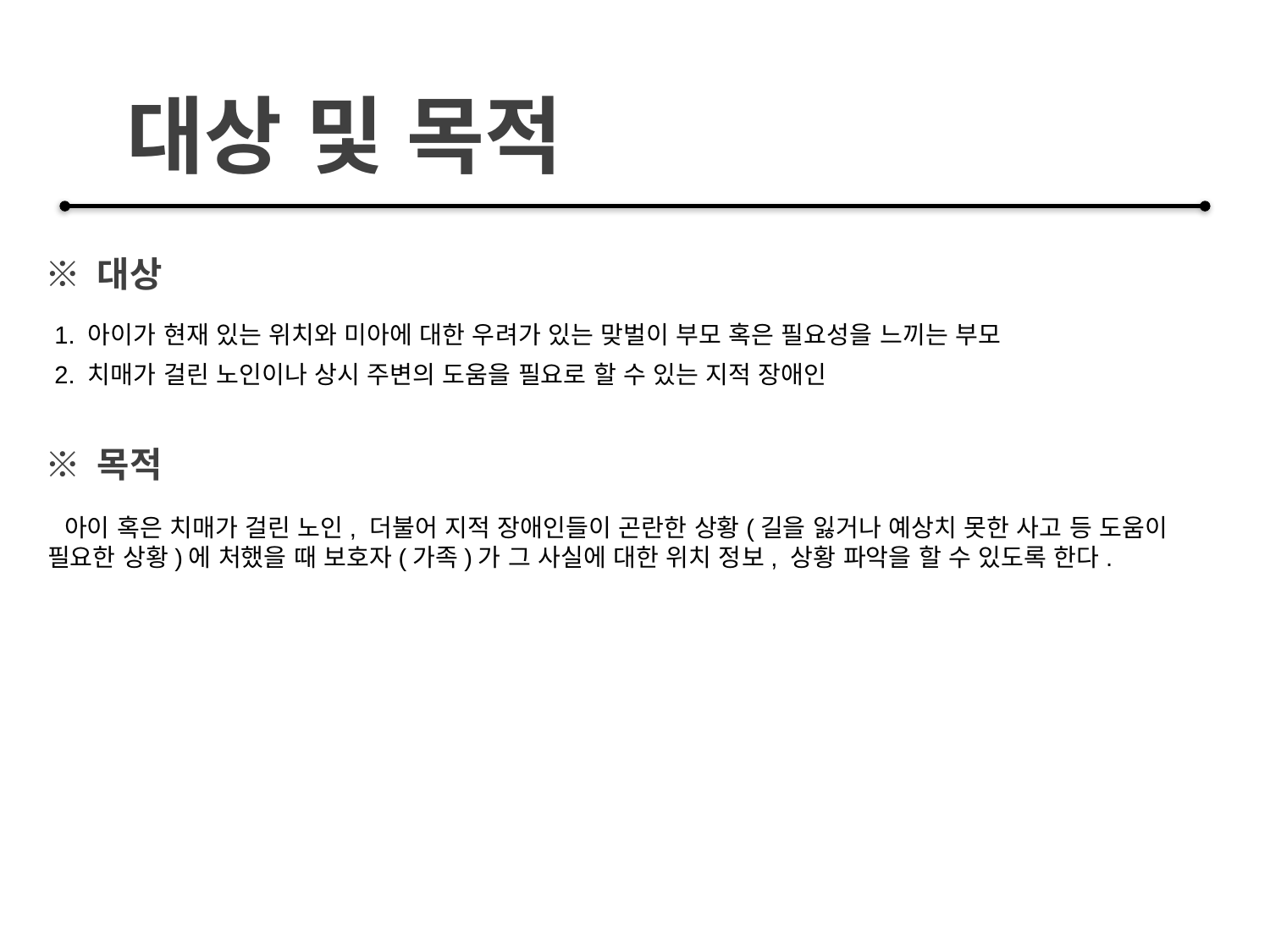

대상 및 목적
※ 대상
 1. 아이가 현재 있는 위치와 미아에 대한 우려가 있는 맞벌이 부모 혹은 필요성을 느끼는 부모
 2. 치매가 걸린 노인이나 상시 주변의 도움을 필요로 할 수 있는 지적 장애인
※ 목적
  아이 혹은 치매가 걸린 노인, 더불어 지적 장애인들이 곤란한 상황(길을 잃거나 예상치 못한 사고 등 도움이 필요한 상황)에 처했을 때 보호자(가족)가 그 사실에 대한 위치 정보, 상황 파악을 할 수 있도록 한다.